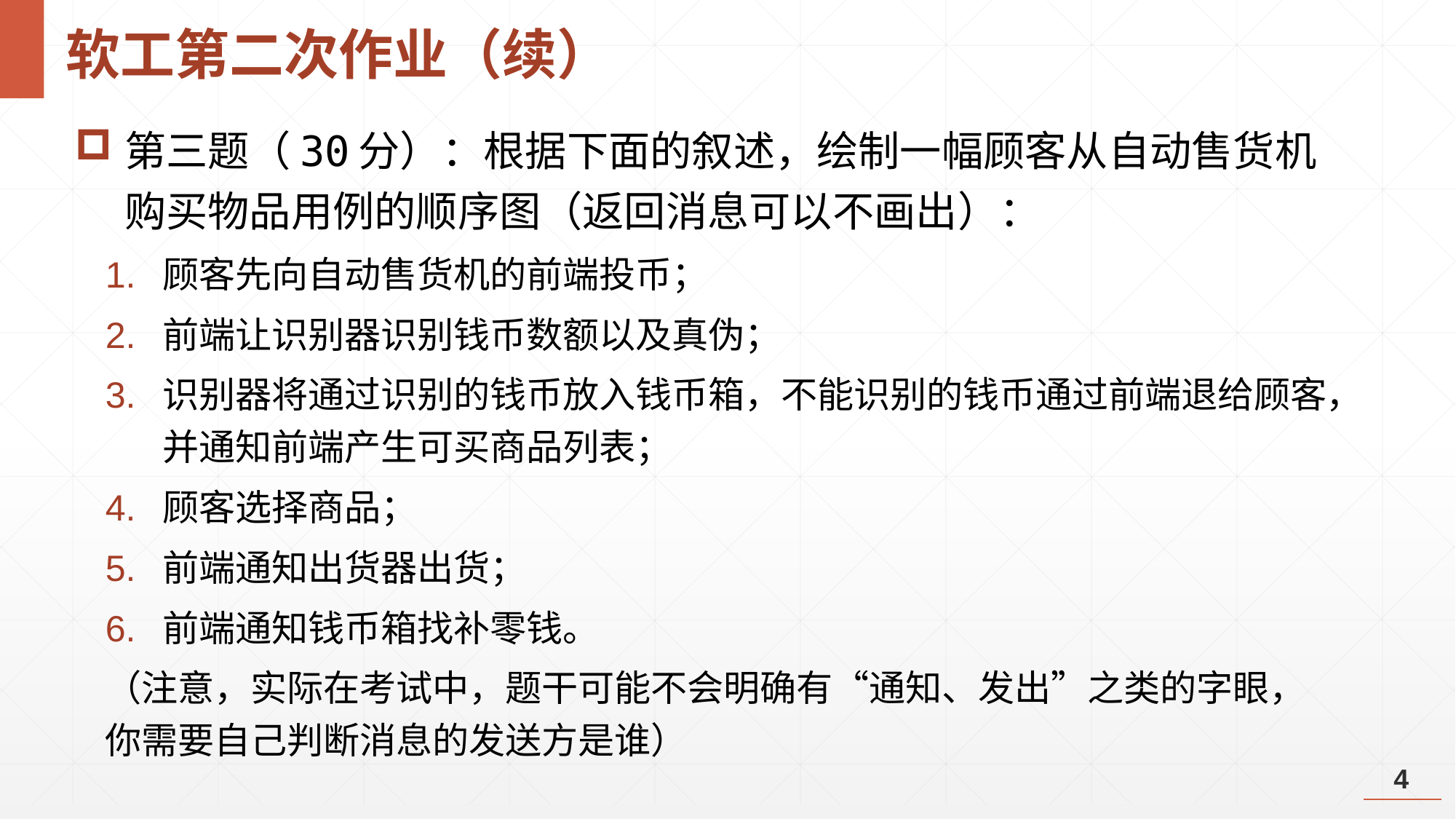

# 软工第二次作业（续）
第三题（30分）：根据下面的叙述，绘制一幅顾客从自动售货机购买物品用例的顺序图（返回消息可以不画出）：
顾客先向自动售货机的前端投币；
前端让识别器识别钱币数额以及真伪；
识别器将通过识别的钱币放入钱币箱，不能识别的钱币通过前端退给顾客，并通知前端产生可买商品列表；
顾客选择商品；
前端通知出货器出货；
前端通知钱币箱找补零钱。
（注意，实际在考试中，题干可能不会明确有“通知、发出”之类的字眼，你需要自己判断消息的发送方是谁）
4